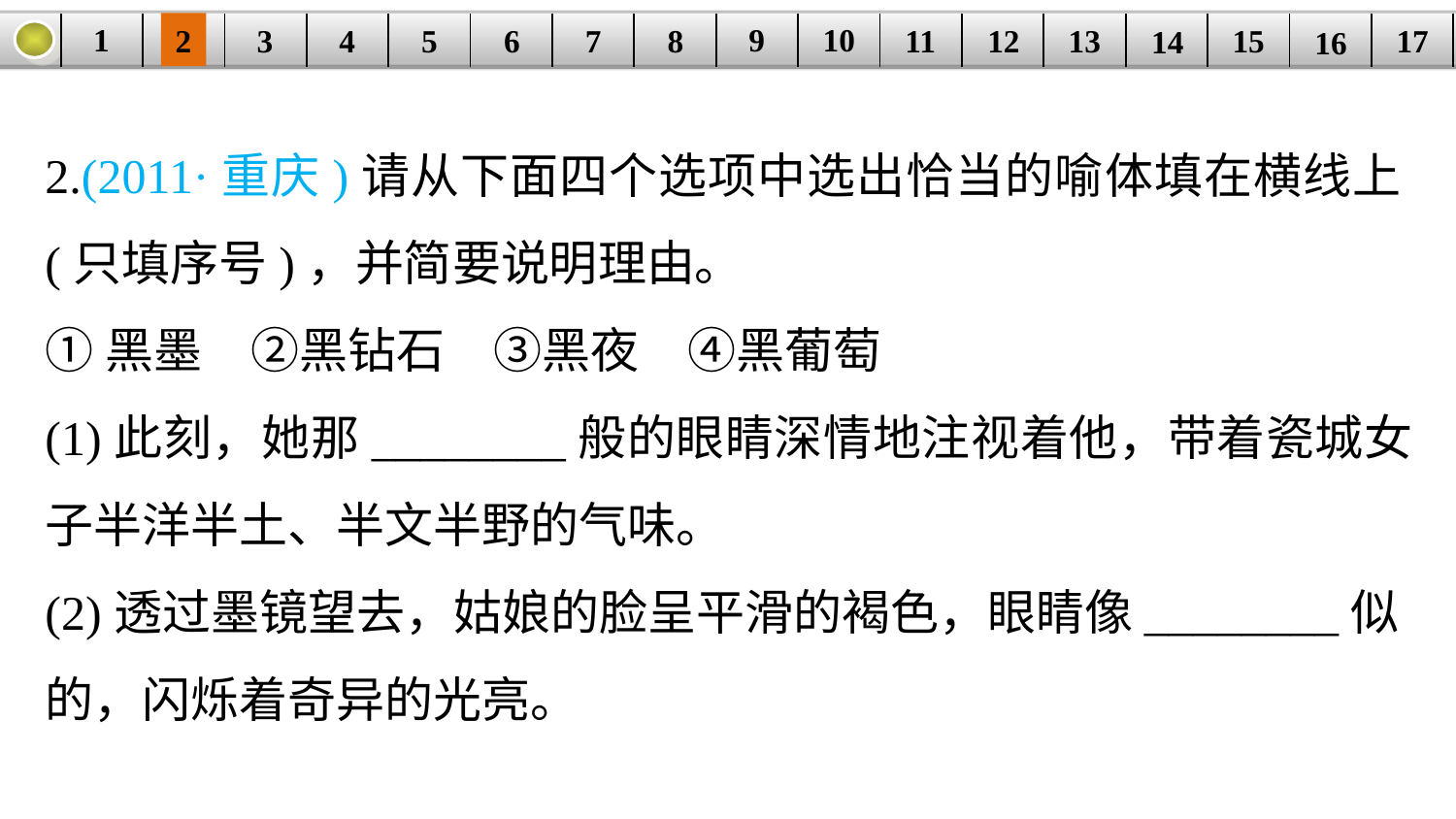

9
10
1
3
4
5
6
8
11
2
17
12
15
|  |  |  |  |  |  |  |  |  |  |  |  |  |  |  |  |  |
| --- | --- | --- | --- | --- | --- | --- | --- | --- | --- | --- | --- | --- | --- | --- | --- | --- |
7
13
14
16

2.(2011·重庆)请从下面四个选项中选出恰当的喻体填在横线上(只填序号)，并简要说明理由。
①黑墨　②黑钻石　③黑夜　④黑葡萄
(1)此刻，她那________般的眼睛深情地注视着他，带着瓷城女子半洋半土、半文半野的气味。
(2)透过墨镜望去，姑娘的脸呈平滑的褐色，眼睛像________似的，闪烁着奇异的光亮。